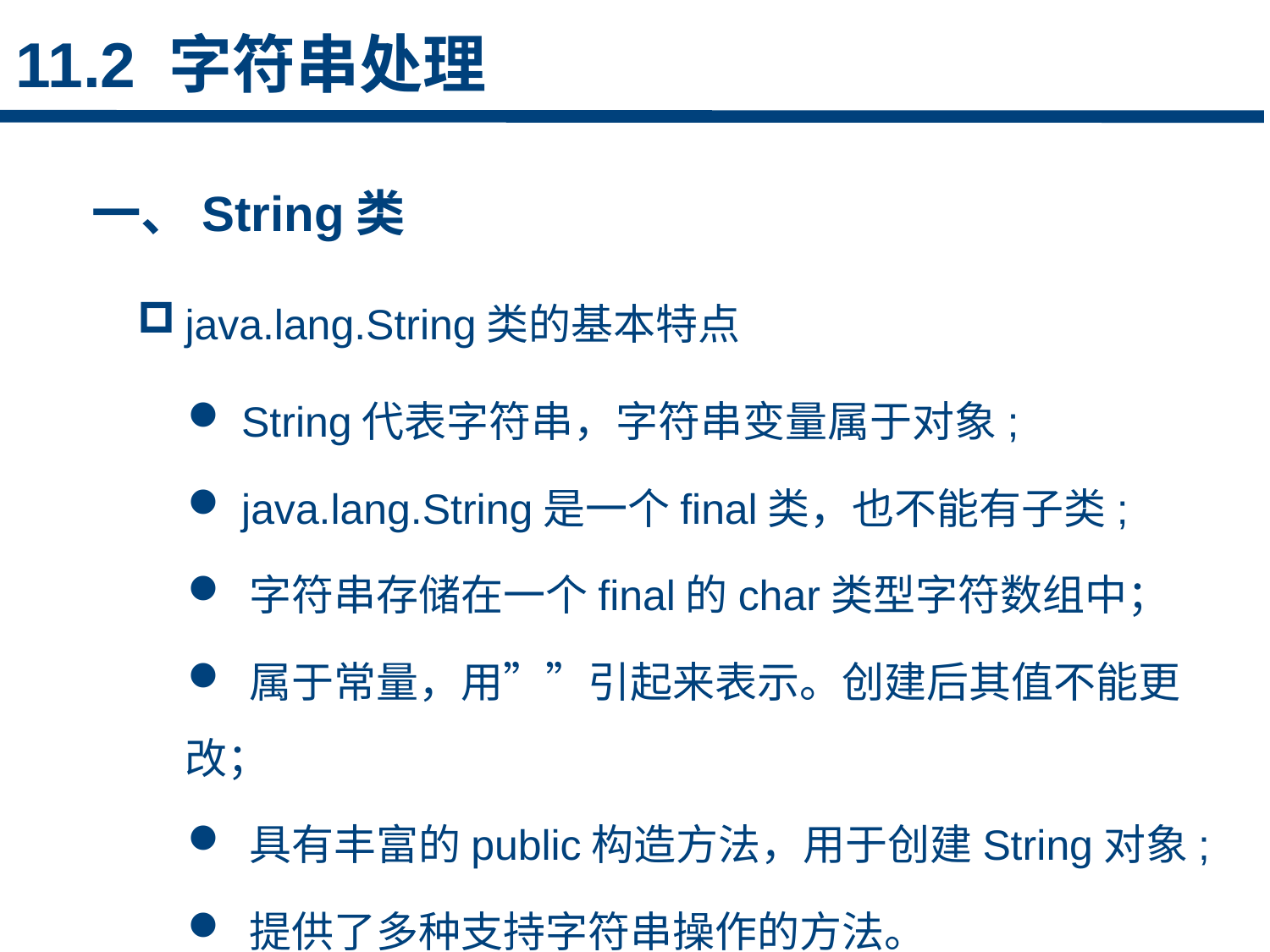

11.2 字符串处理
一、String类
java.lang.String类的基本特点
 String代表字符串，字符串变量属于对象;
 java.lang.String是一个final类，也不能有子类;
 字符串存储在一个final的char类型字符数组中；
 属于常量，用””引起来表示。创建后其值不能更改；
 具有丰富的public构造方法，用于创建String对象;
 提供了多种支持字符串操作的方法。
点击添加文本
点击添加文本
点击添加文本
点击添加文本